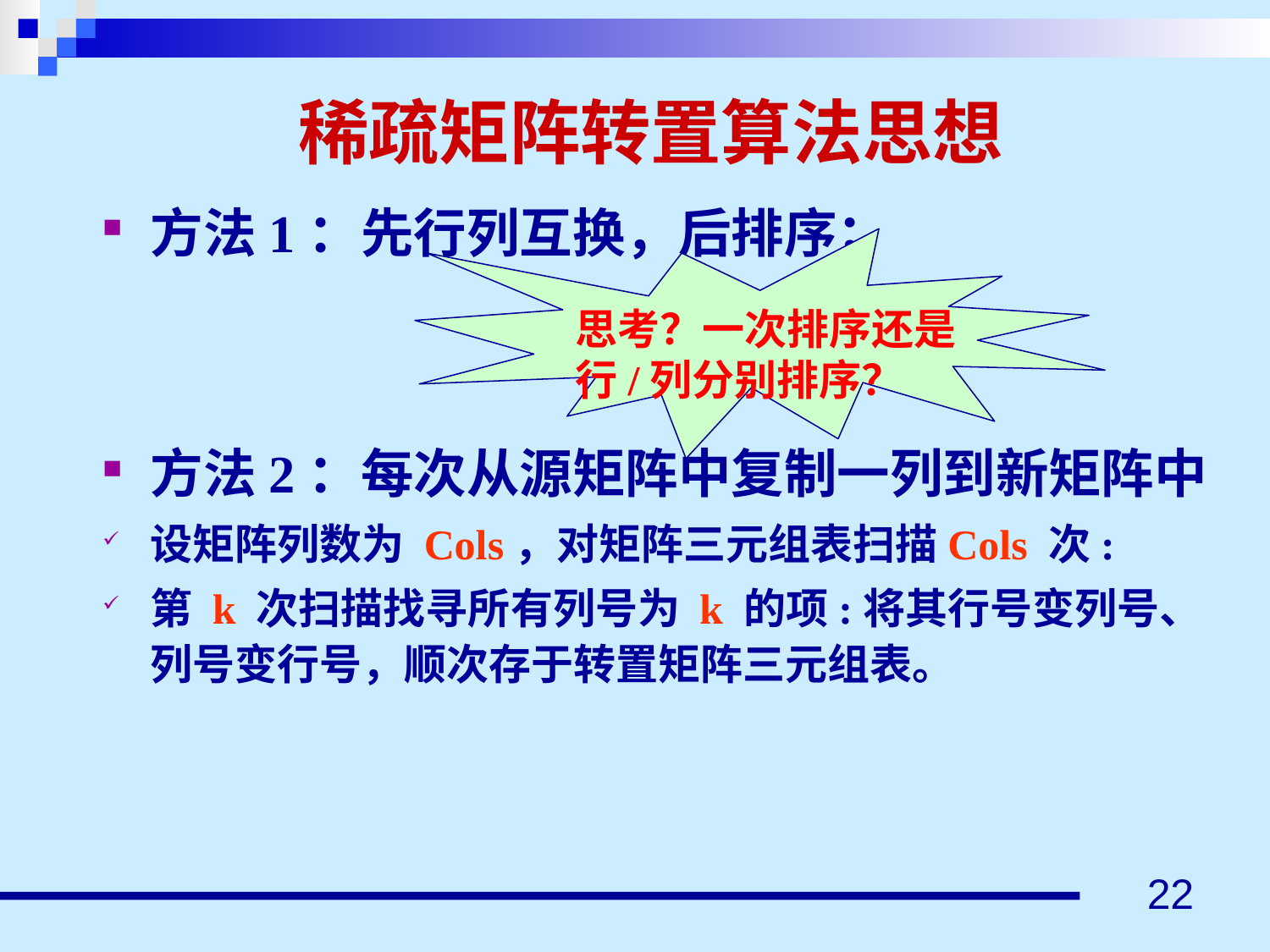

稀疏矩阵转置算法思想
方法1：先行列互换，后排序；

方法2：每次从源矩阵中复制一列到新矩阵中
设矩阵列数为 Cols，对矩阵三元组表扫描Cols 次:
第 k 次扫描找寻所有列号为 k 的项:将其行号变列号、列号变行号，顺次存于转置矩阵三元组表。
思考？一次排序还是
行/列分别排序？
22